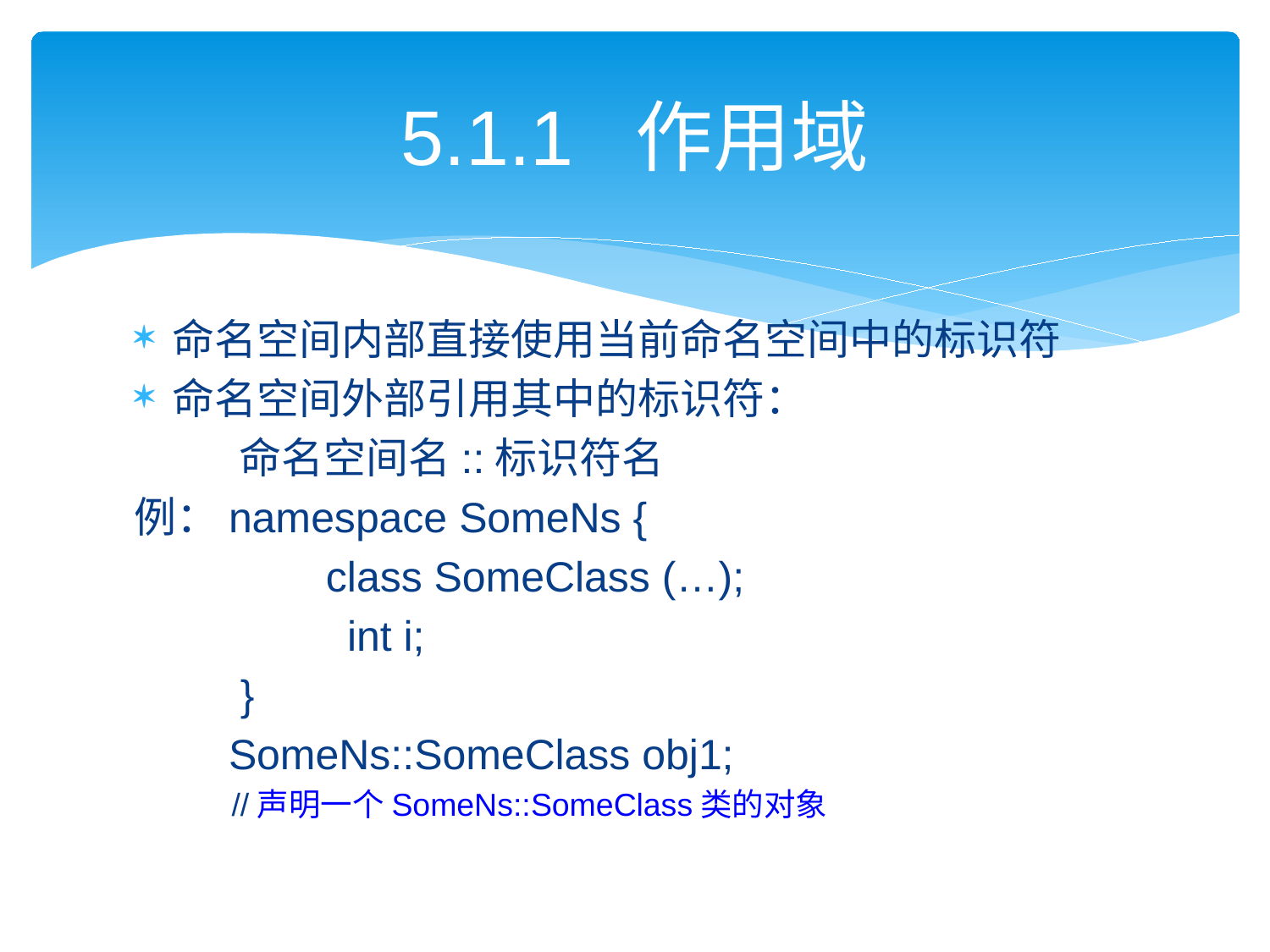

# 5.1.1  作用域
命名空间内部直接使用当前命名空间中的标识符
命名空间外部引用其中的标识符：
          命名空间名::标识符名
例：namespace SomeNs {
	             class SomeClass (…);
                  int i;
         }
        SomeNs::SomeClass obj1;
           //声明一个SomeNs::SomeClass类的对象